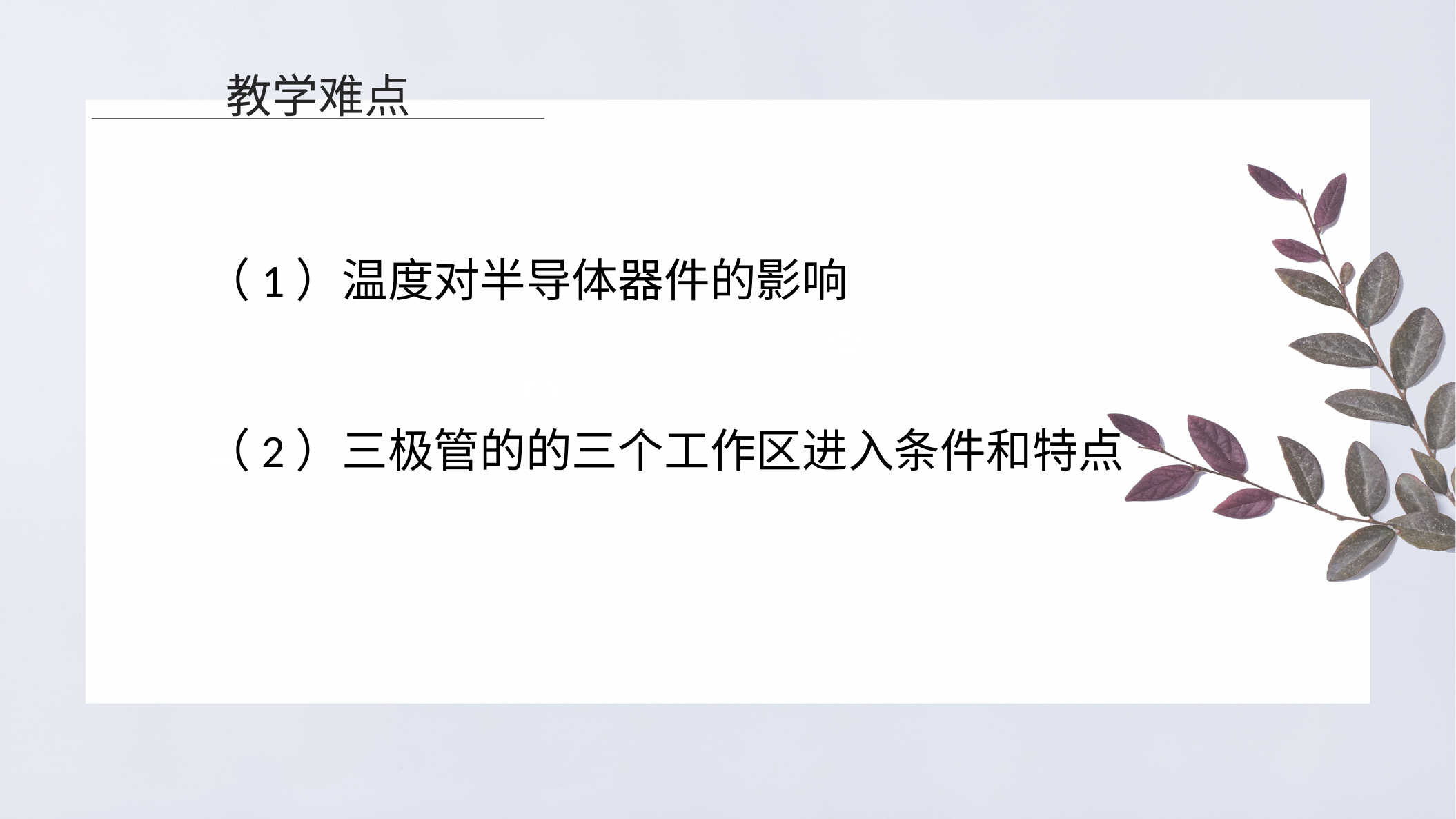

教学难点
（1）温度对半导体器件的影响

（2）三极管的的三个工作区进入条件和特点